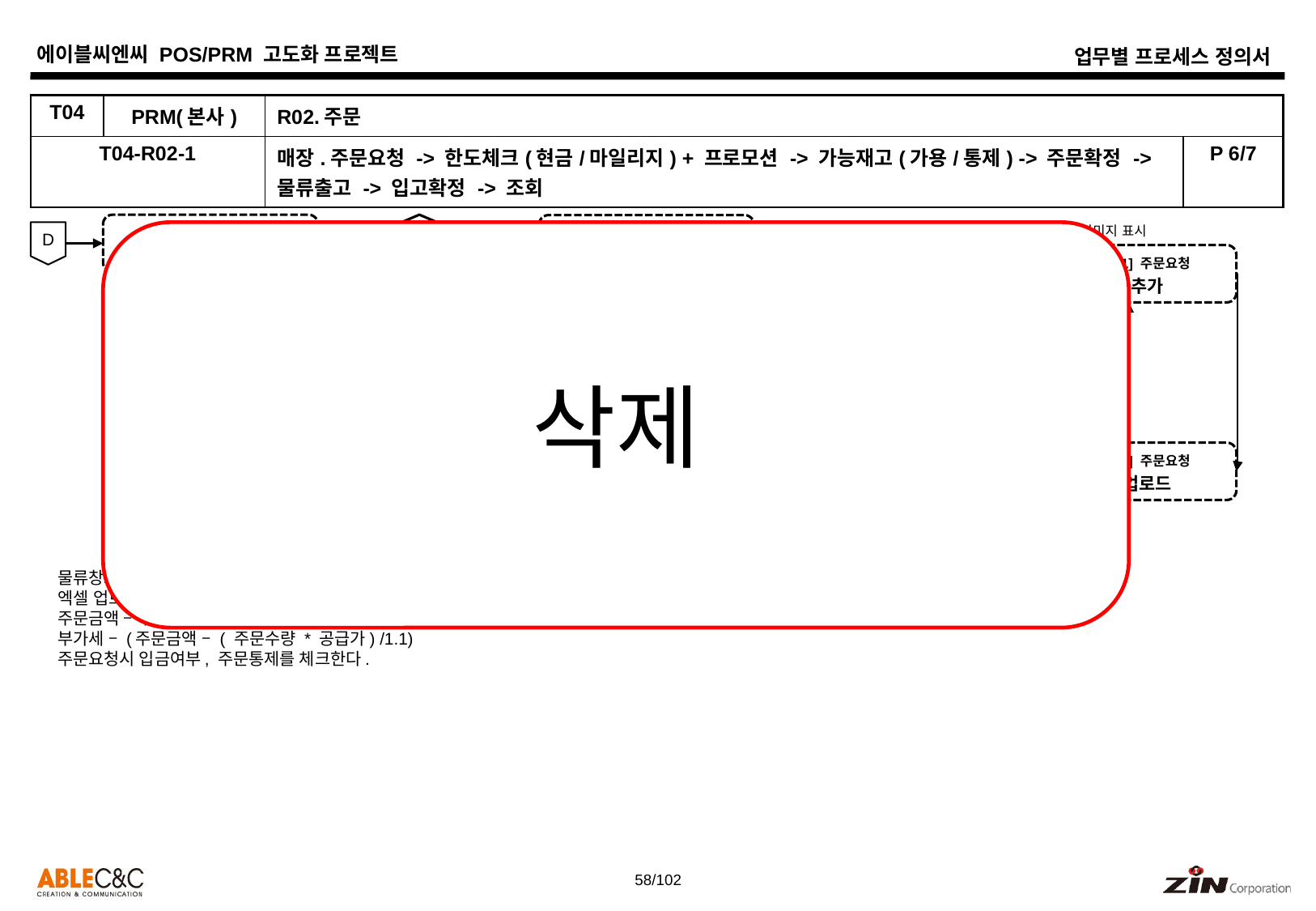

| T04 | PRM(본사) | R02.주문 |  |
| --- | --- | --- | --- |
| T04-R02-1 |  | 매장.주문요청 -> 한도체크(현금/마일리지) + 프로모션 -> 가능재고(가용/통제) -> 주문확정 -> 물류출고 -> 입고확정 -> 조회 | P 6/7 |
[PRM-141] 주문요청
소품 주문정보 표시
배송유형
=“긴급＂
[PRM-141] 주문요청
주문일자 당일로 표시
Y
품목 이미지 표시
D
삭제
[PRM-141] 주문요청
배송일자 변경
[PRM-141] 주문요청
품목 추가
N
일반/판촉품 모두 주문 가능
결재 유형은 모두 현금 처리
물류창고 변경 시 삭제 처리
지역
=“제주＂
Y
N
주문번호 차동 채번
[PRM-141] 주문요청
엑셀 업로드
[PRM-141] 주문요청
저장
[PRM-141] 주문요청
주문 수량 입력
[PRM-141] 주문요청
일괄 적용
물류창고 – CJ_국내창고, CJ_해외창고, CJ_기업특판창고
엑셀 업로드시 주문수량 체크 안함. 주문요청시 체크.
주문금액 – 주문수량 * 공급가
부가세 – (주문금액 – ( 주문수량 * 공급가) /1.1)
주문요청시 입금여부, 주문통제를 체크한다.